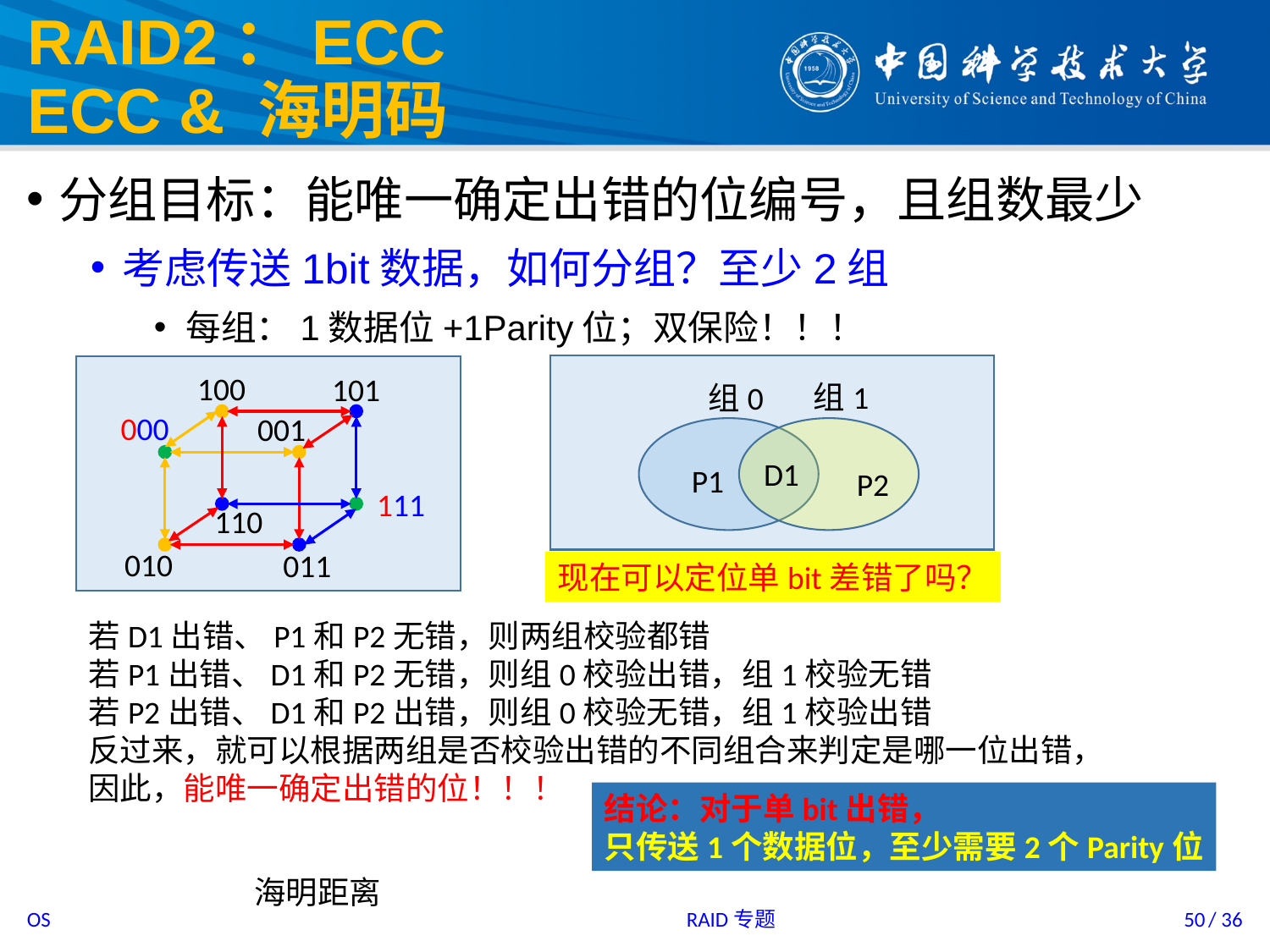

# RAID2：ECC ECC & 海明码
分组目标：能唯一确定出错的位编号，且组数最少
考虑传送1bit数据，如何分组？至少2组
每组：1数据位+1Parity位；双保险！！！

100
101
组1
组0
000
001

D1
P1
P2
111
110

010
011

现在可以定位单bit差错了吗？
若D1出错、P1和P2无错，则两组校验都错
若P1出错、D1和P2无错，则组0校验出错，组1校验无错
若P2出错、D1和P2出错，则组0校验无错，组1校验出错
反过来，就可以根据两组是否校验出错的不同组合来判定是哪一位出错，因此，能唯一确定出错的位！！！
结论：对于单bit出错，
只传送1个数据位，至少需要2个Parity位
海明距离
RAID专题
50